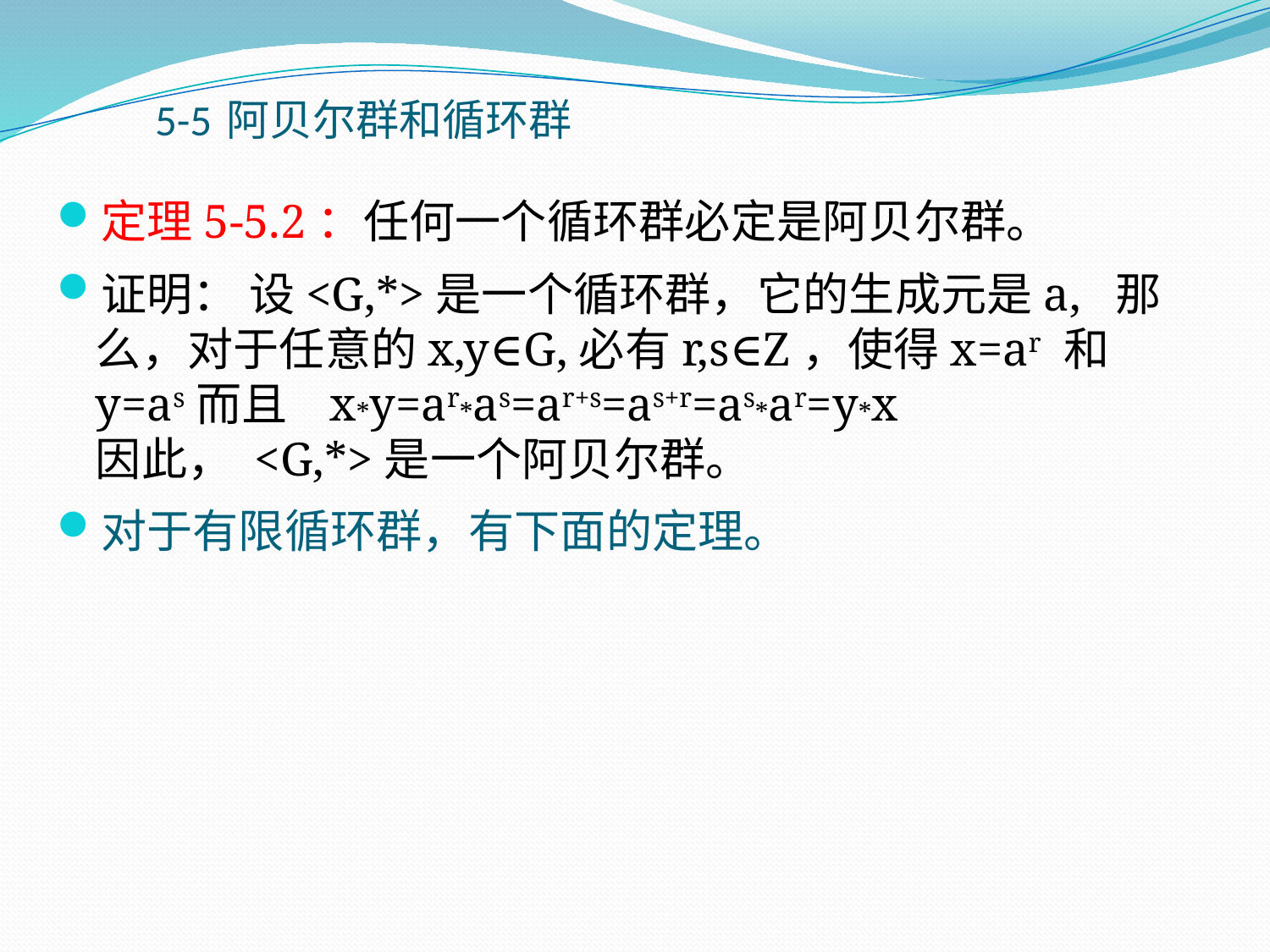

# 5-5 阿贝尔群和循环群
定理5-5.2：任何一个循环群必定是阿贝尔群。
证明： 设<G,*>是一个循环群，它的生成元是a,  那么，对于任意的x,y∈G,必有r,s∈Z，使得x=ar 和 y=as而且   x*y=ar*as=ar+s=as+r=as*ar=y*x                      因此， <G,*>是一个阿贝尔群。
对于有限循环群，有下面的定理。